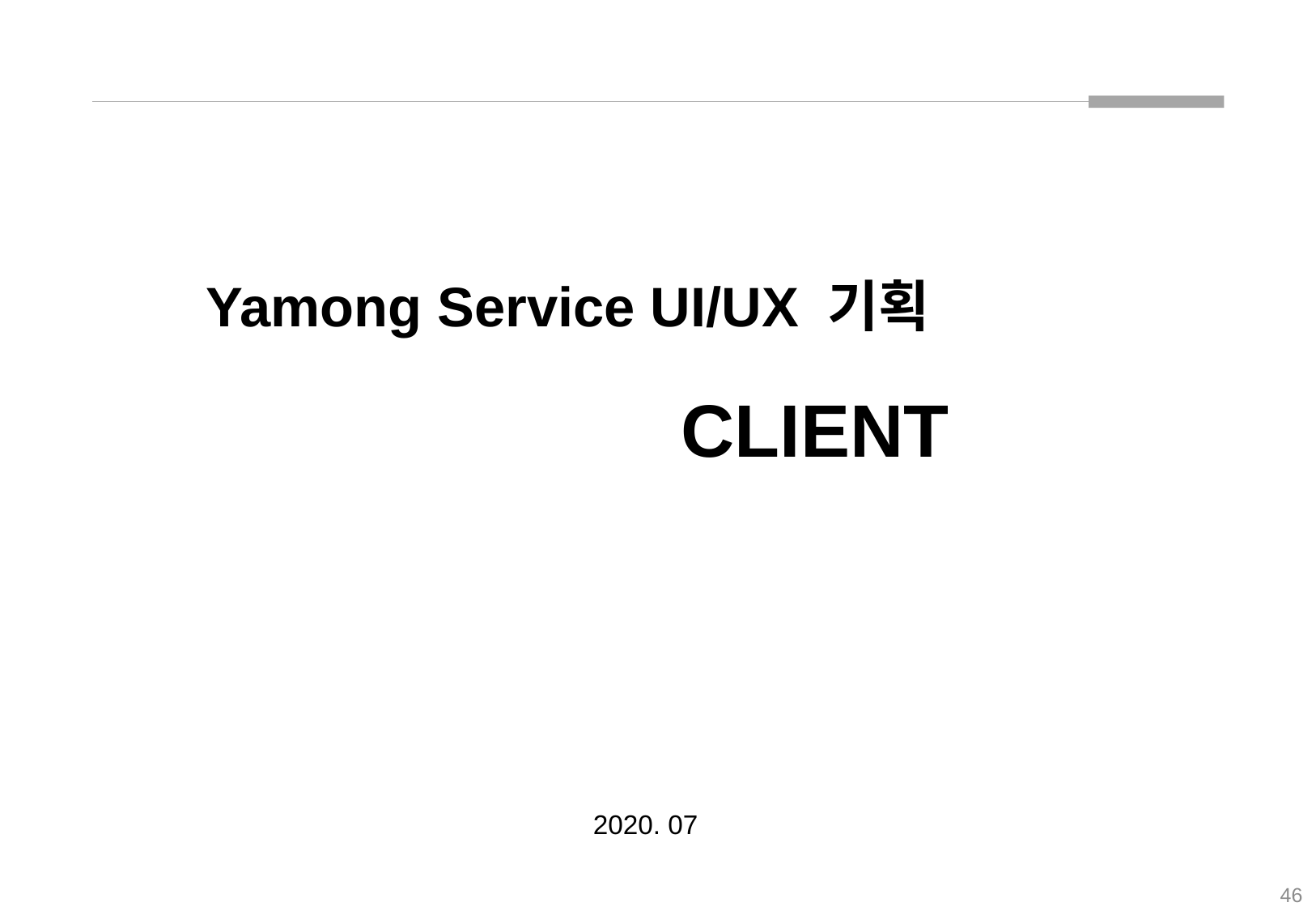

Yamong Service UI/UX 기획
CLIENT
2020. 07